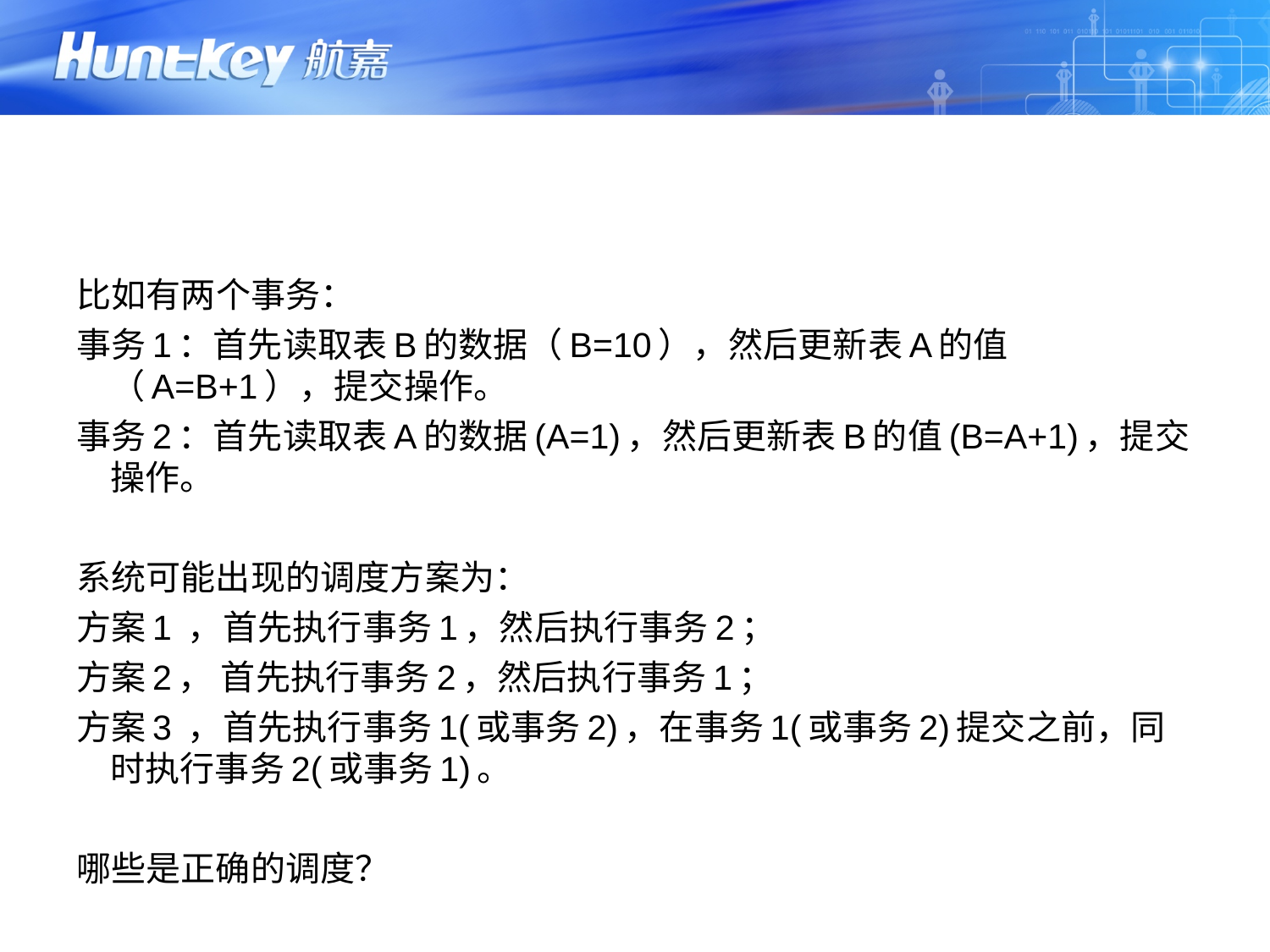

#
比如有两个事务：
事务1：首先读取表B的数据（B=10），然后更新表A的值（A=B+1），提交操作。
事务2：首先读取表A的数据(A=1)，然后更新表B的值(B=A+1)，提交操作。

系统可能出现的调度方案为：
方案1 ，首先执行事务1，然后执行事务2；
方案2， 首先执行事务2，然后执行事务1；
方案3 ，首先执行事务1(或事务2)，在事务1(或事务2)提交之前，同时执行事务2(或事务1)。

哪些是正确的调度？